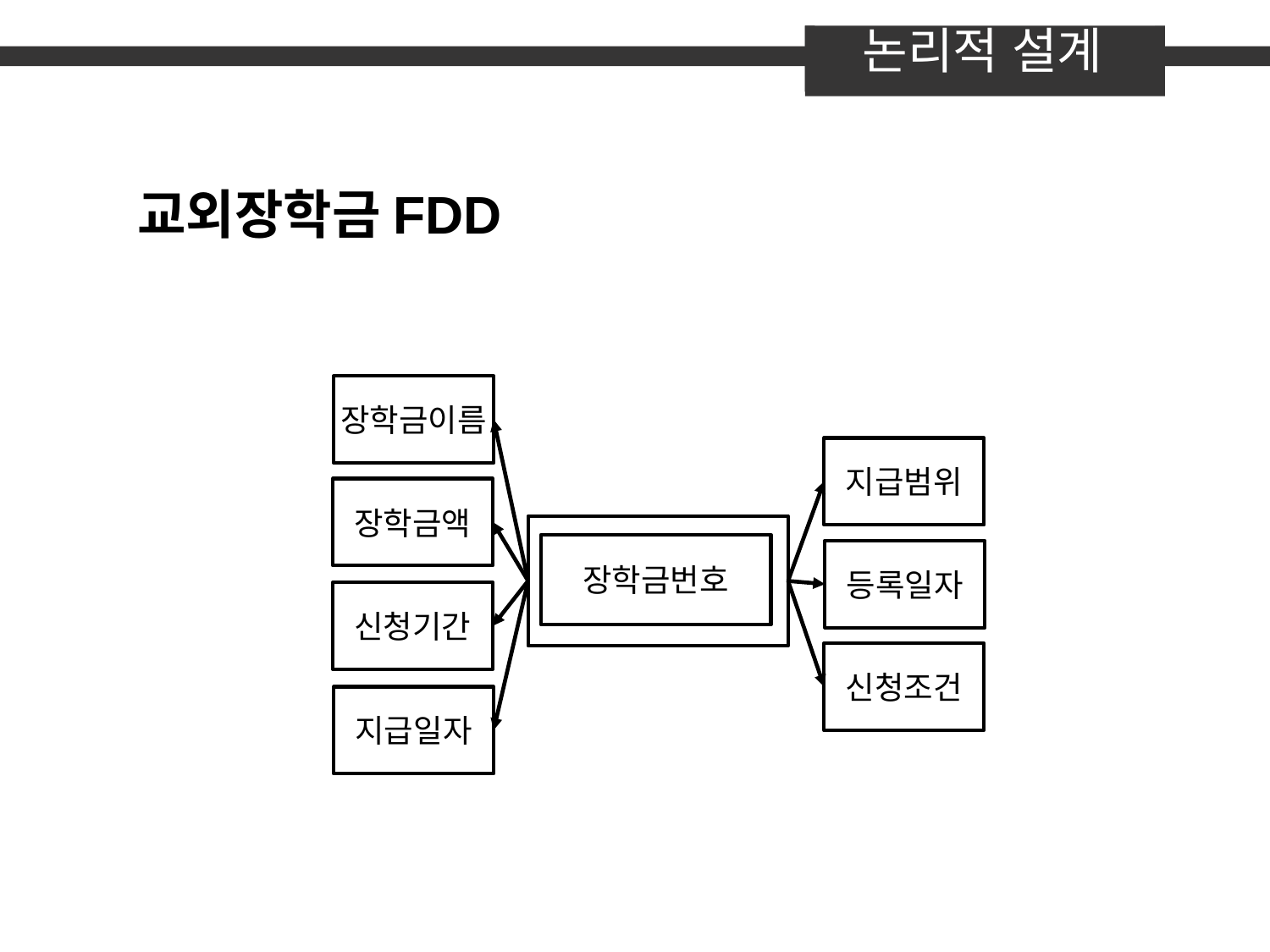

논리적 설계

교외장학금FDD
장학금이름
지급범위
장학금액

장학금번호
등록일자
신청기간
신청조건
지급일자